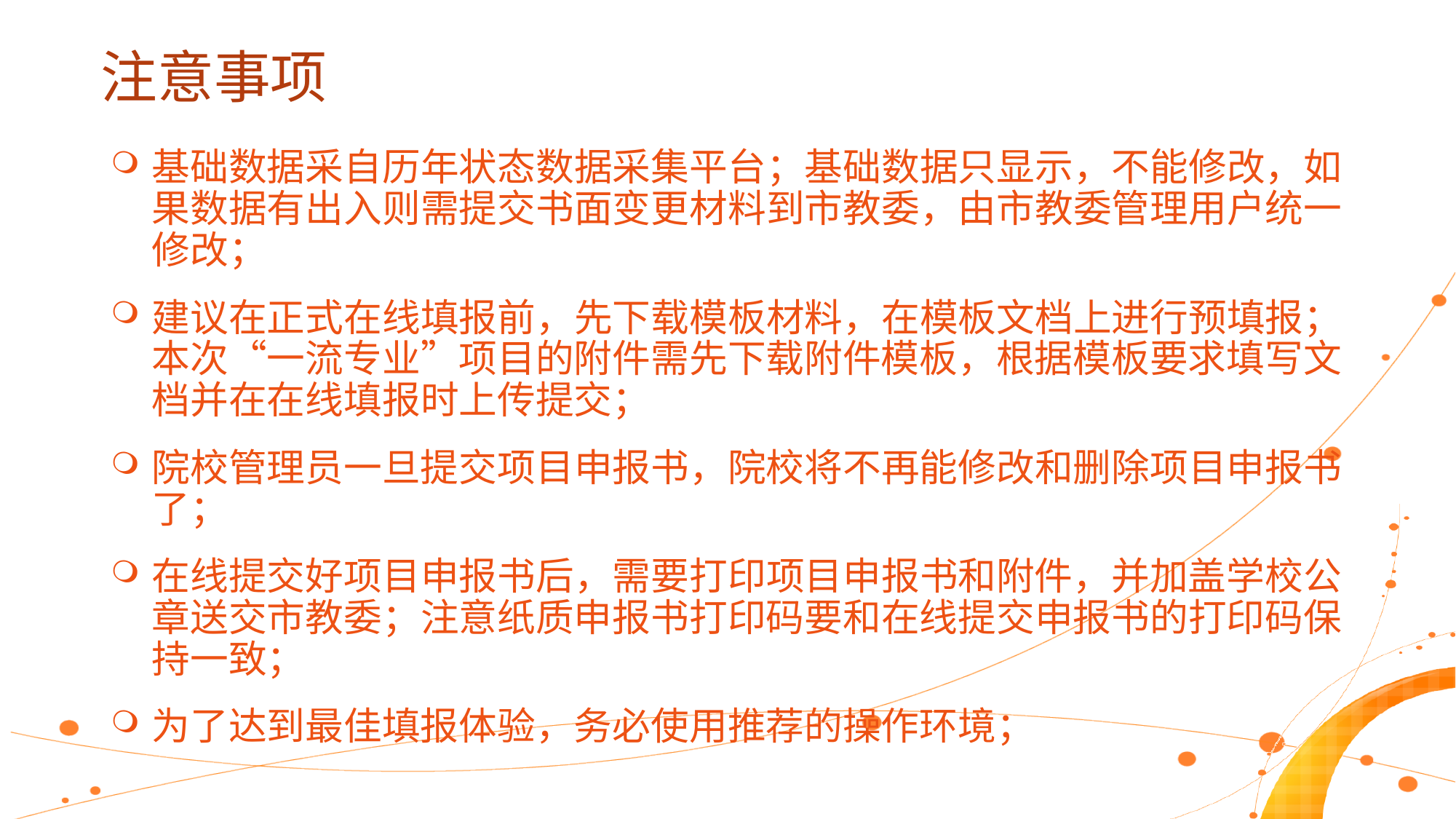

# 注意事项
基础数据采自历年状态数据采集平台；基础数据只显示，不能修改，如果数据有出入则需提交书面变更材料到市教委，由市教委管理用户统一修改；
建议在正式在线填报前，先下载模板材料，在模板文档上进行预填报；本次“一流专业”项目的附件需先下载附件模板，根据模板要求填写文档并在在线填报时上传提交；
院校管理员一旦提交项目申报书，院校将不再能修改和删除项目申报书了；
在线提交好项目申报书后，需要打印项目申报书和附件，并加盖学校公章送交市教委；注意纸质申报书打印码要和在线提交申报书的打印码保持一致；
为了达到最佳填报体验，务必使用推荐的操作环境；